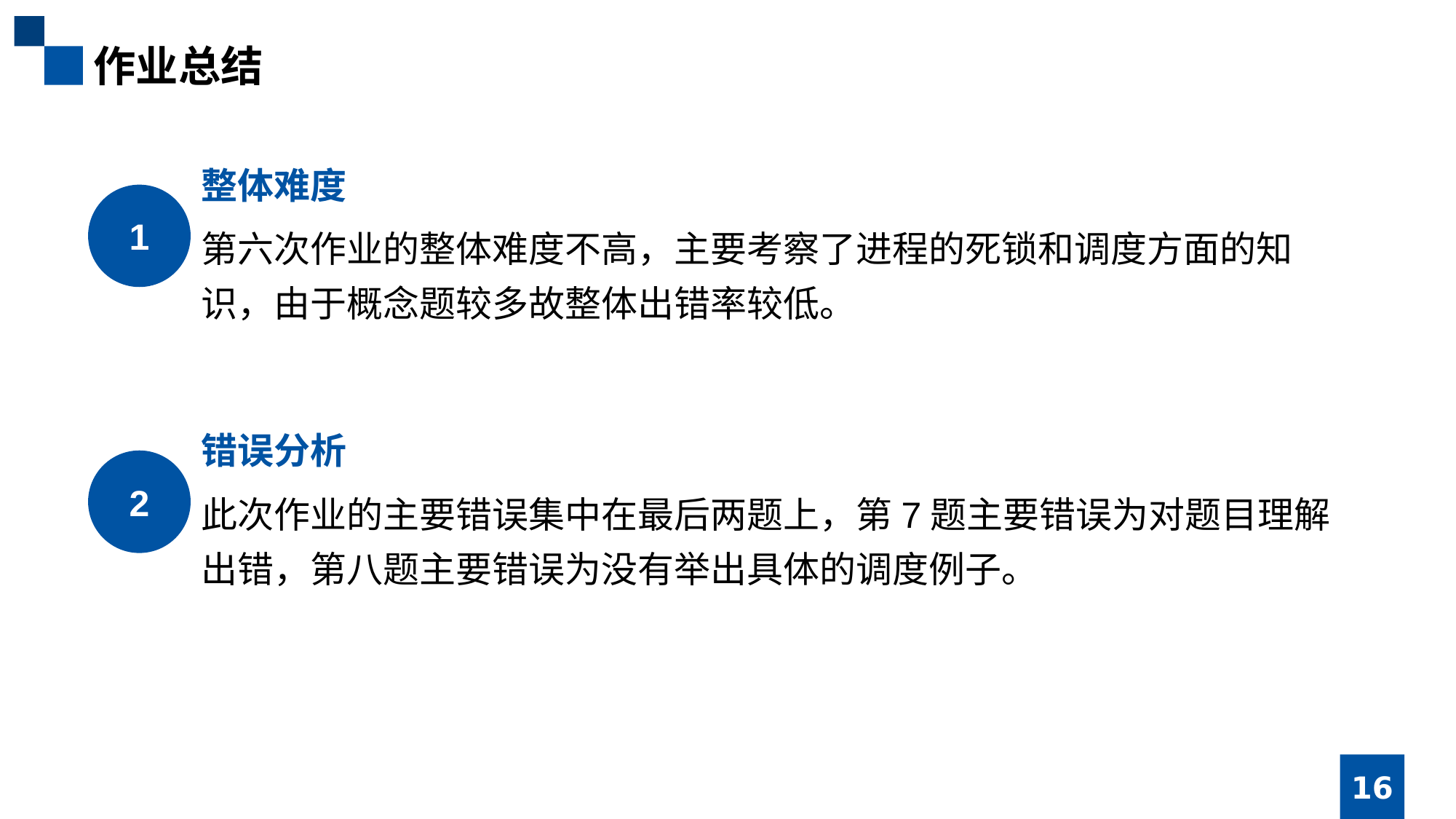

作业总结
整体难度
第六次作业的整体难度不高，主要考察了进程的死锁和调度方面的知识，由于概念题较多故整体出错率较低。
1
错误分析
此次作业的主要错误集中在最后两题上，第7题主要错误为对题目理解出错，第八题主要错误为没有举出具体的调度例子。
2
16